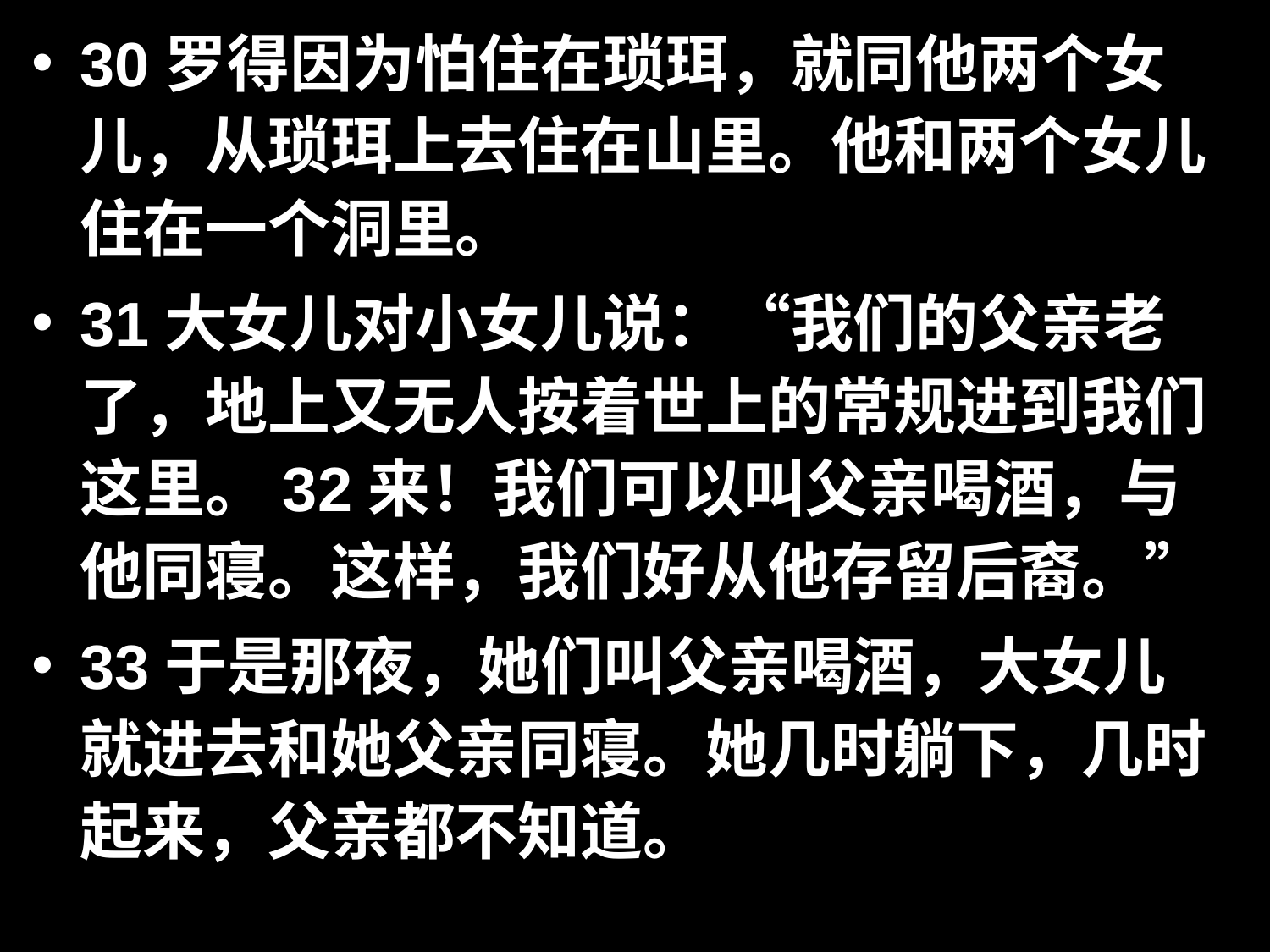

30罗得因为怕住在琐珥，就同他两个女儿，从琐珥上去住在山里。他和两个女儿住在一个洞里。
31大女儿对小女儿说：“我们的父亲老了，地上又无人按着世上的常规进到我们这里。32来！我们可以叫父亲喝酒，与他同寝。这样，我们好从他存留后裔。”
33于是那夜，她们叫父亲喝酒，大女儿就进去和她父亲同寝。她几时躺下，几时起来，父亲都不知道。
5